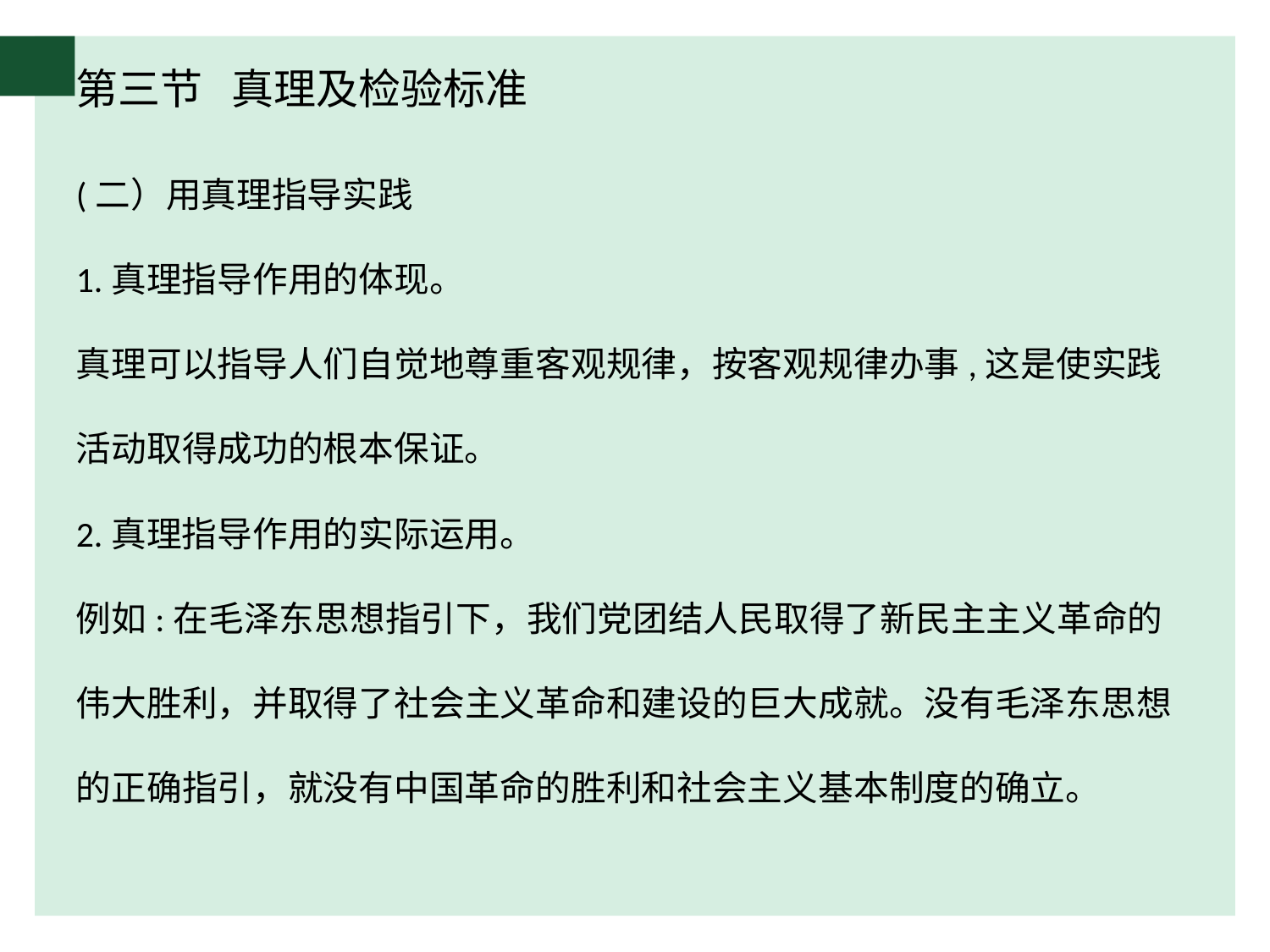

# 第三节   真理及检验标准
(二）用真理指导实践
1.真理指导作用的体现。
真理可以指导人们自觉地尊重客观规律，按客观规律办事,这是使实践活动取得成功的根本保证。
2.真理指导作用的实际运用。
例如:在毛泽东思想指引下，我们党团结人民取得了新民主主义革命的伟大胜利，并取得了社会主义革命和建设的巨大成就。没有毛泽东思想的正确指引，就没有中国革命的胜利和社会主义基本制度的确立。